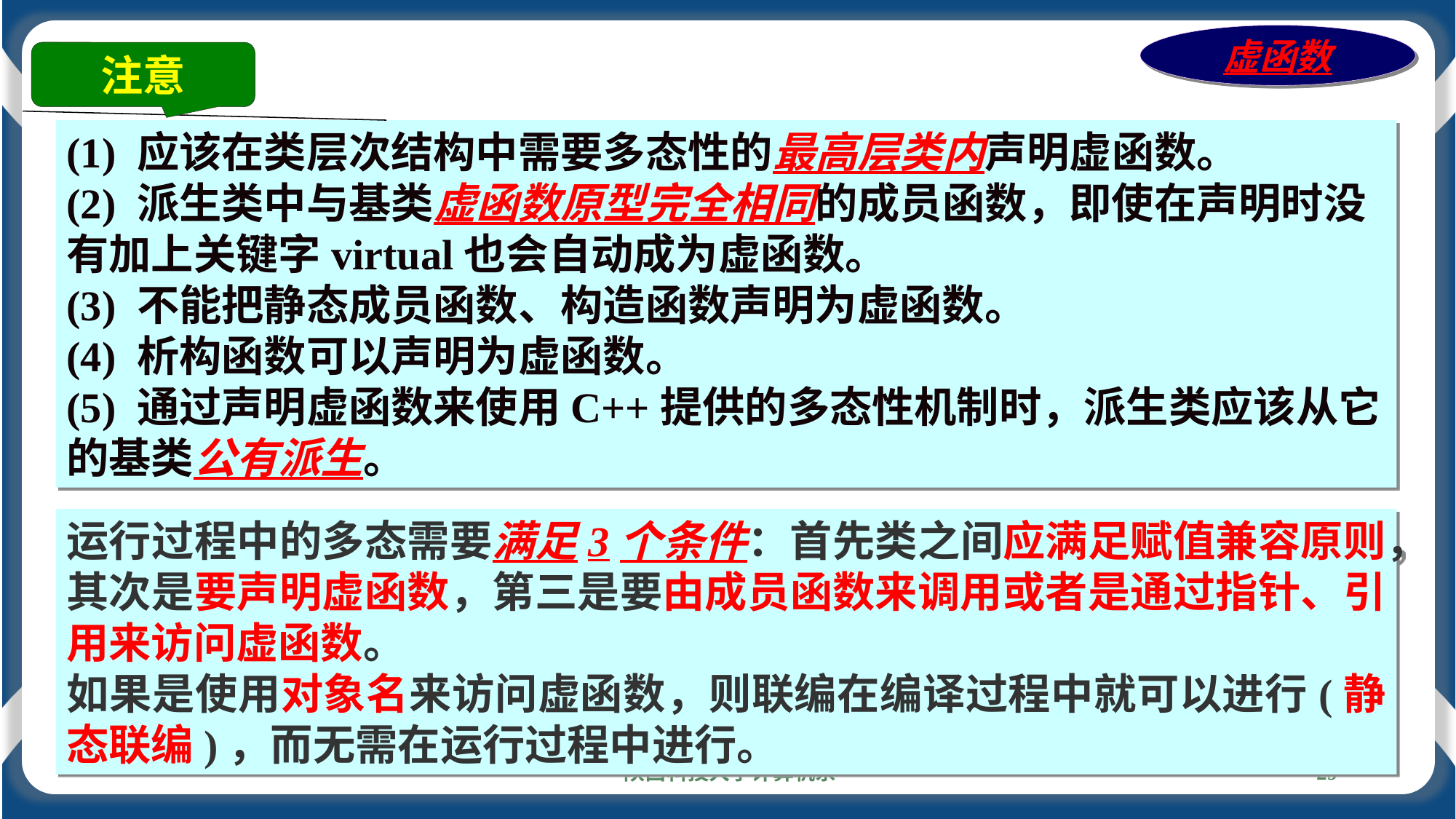

虚函数
注意

(1) 应该在类层次结构中需要多态性的最高层类内声明虚函数。
(2) 派生类中与基类虚函数原型完全相同的成员函数，即使在声明时没有加上关键字virtual也会自动成为虚函数。
(3) 不能把静态成员函数、构造函数声明为虚函数。
(4) 析构函数可以声明为虚函数。
(5) 通过声明虚函数来使用C++提供的多态性机制时，派生类应该从它的基类公有派生。
运行过程中的多态需要满足3个条件：首先类之间应满足赋值兼容原则，其次是要声明虚函数，第三是要由成员函数来调用或者是通过指针、引用来访问虚函数。
如果是使用对象名来访问虚函数，则联编在编译过程中就可以进行(静态联编)，而无需在运行过程中进行。
陕西科技大学计算机系
29